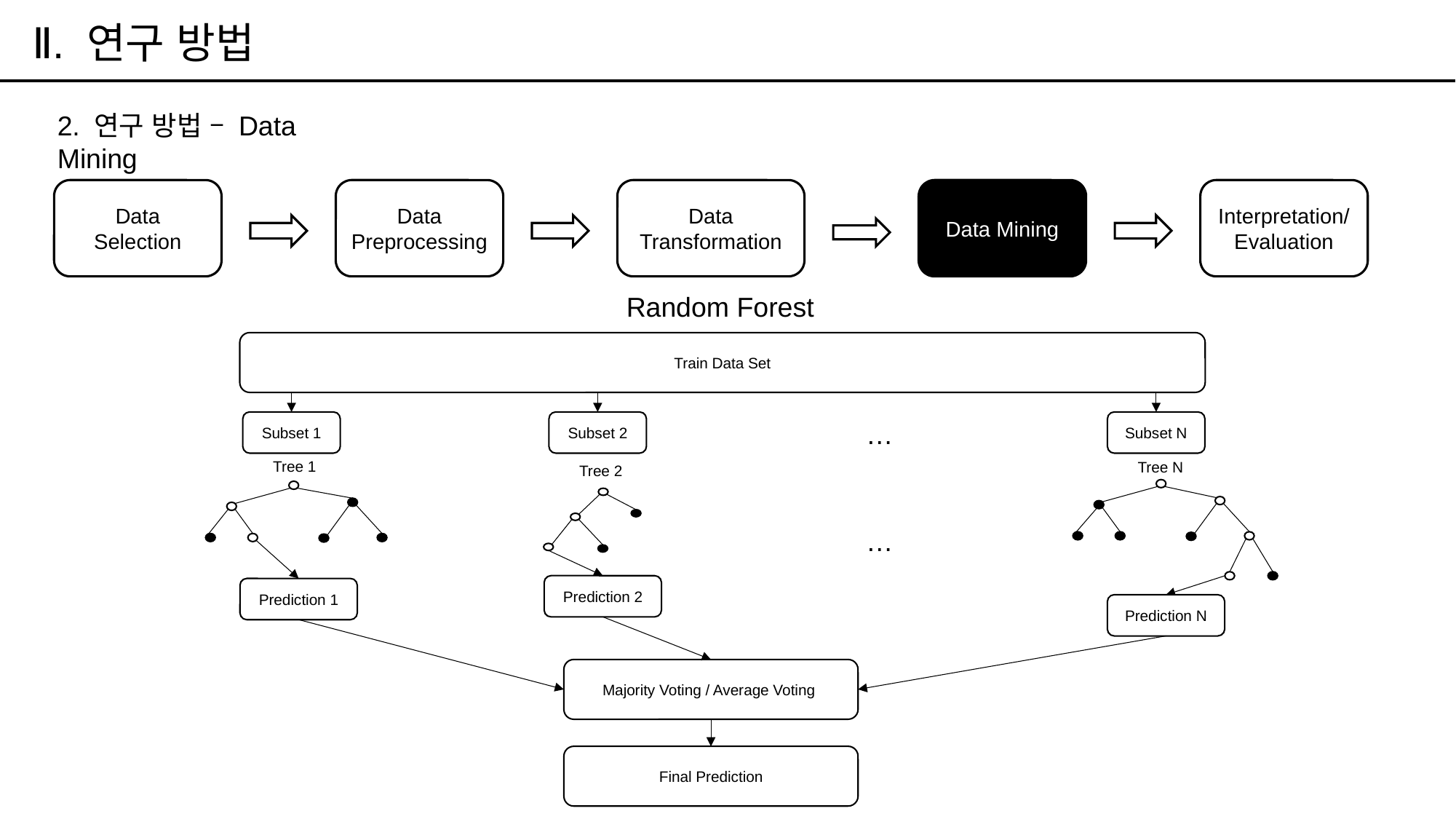

Ⅱ. 연구 방법
2. 연구 방법 – Data Mining
Data Selection
Data Preprocessing
Data Transformation
Data Mining
Interpretation/Evaluation

Random Forest
Train Data Set
Subset 1
Subset 2
…
Subset N
Tree 1
Tree N
Tree 2

…
Prediction 2
Prediction 1
Prediction N
Majority Voting / Average Voting
Final Prediction